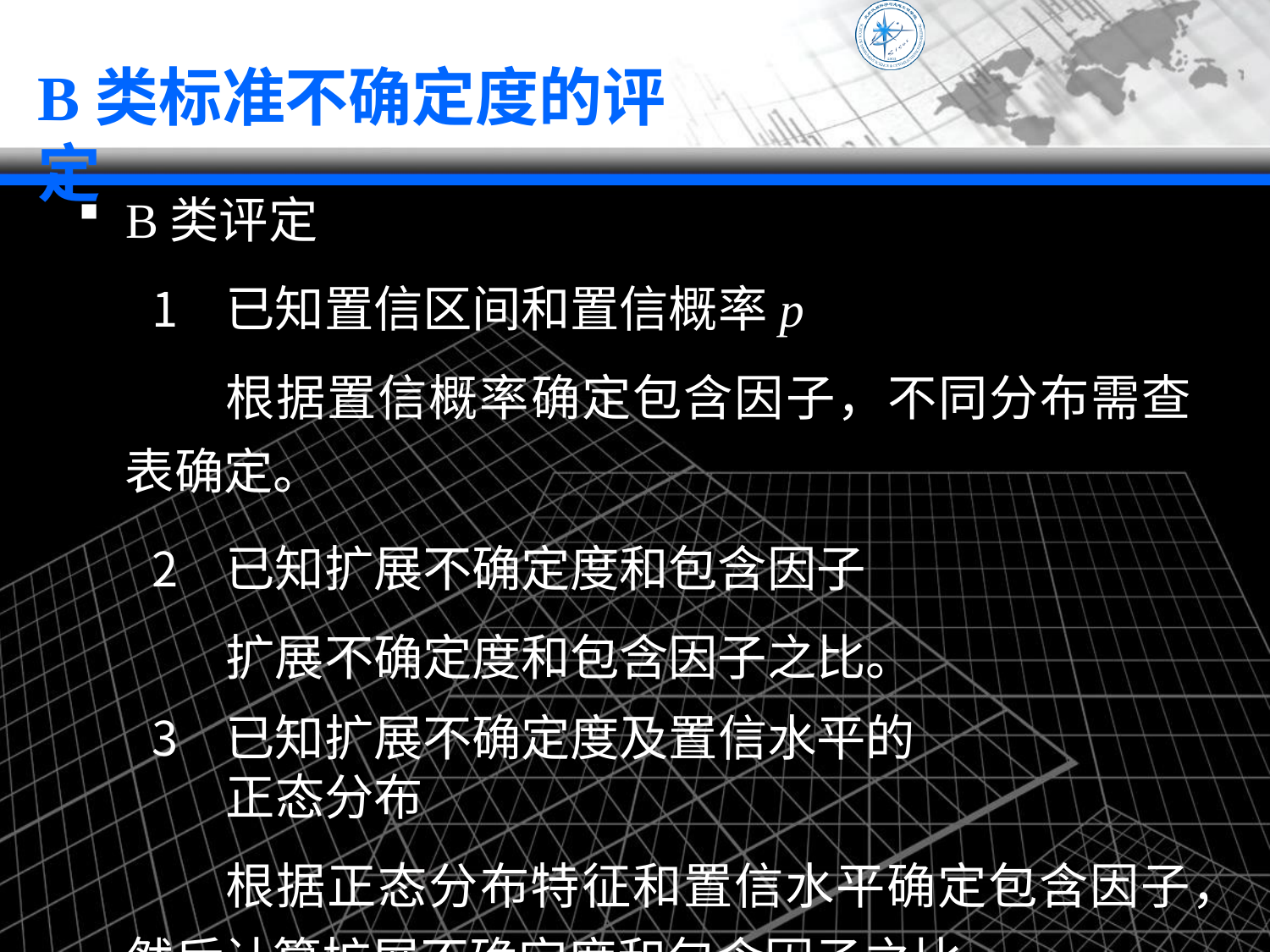

# B类标准不确定度的评定
B类评定
已知置信区间和置信概率p
根据置信概率确定包含因子，不同分布需查 表确定。
已知扩展不确定度和包含因子 扩展不确定度和包含因子之比。
已知扩展不确定度及置信水平的正态分布
根据正态分布特征和置信水平确定包含因子， 然后计算扩展不确定度和包含因子之比